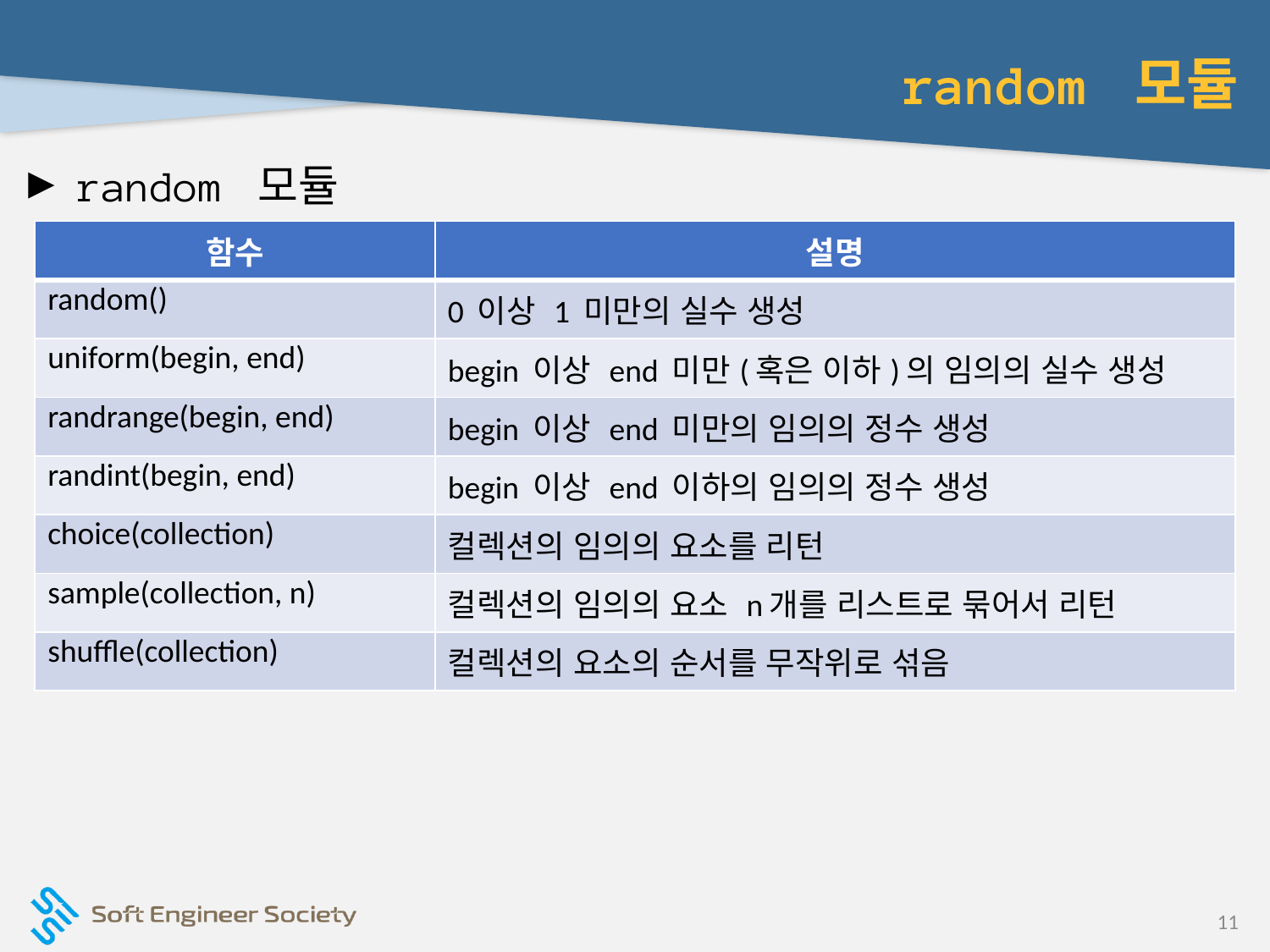

# random 모듈
random 모듈
| 함수 | 설명 |
| --- | --- |
| random() | 0 이상 1 미만의 실수 생성 |
| uniform(begin, end) | begin 이상 end 미만(혹은 이하)의 임의의 실수 생성 |
| randrange(begin, end) | begin 이상 end 미만의 임의의 정수 생성 |
| randint(begin, end) | begin 이상 end 이하의 임의의 정수 생성 |
| choice(collection) | 컬렉션의 임의의 요소를 리턴 |
| sample(collection, n) | 컬렉션의 임의의 요소 n개를 리스트로 묶어서 리턴 |
| shuffle(collection) | 컬렉션의 요소의 순서를 무작위로 섞음 |
11